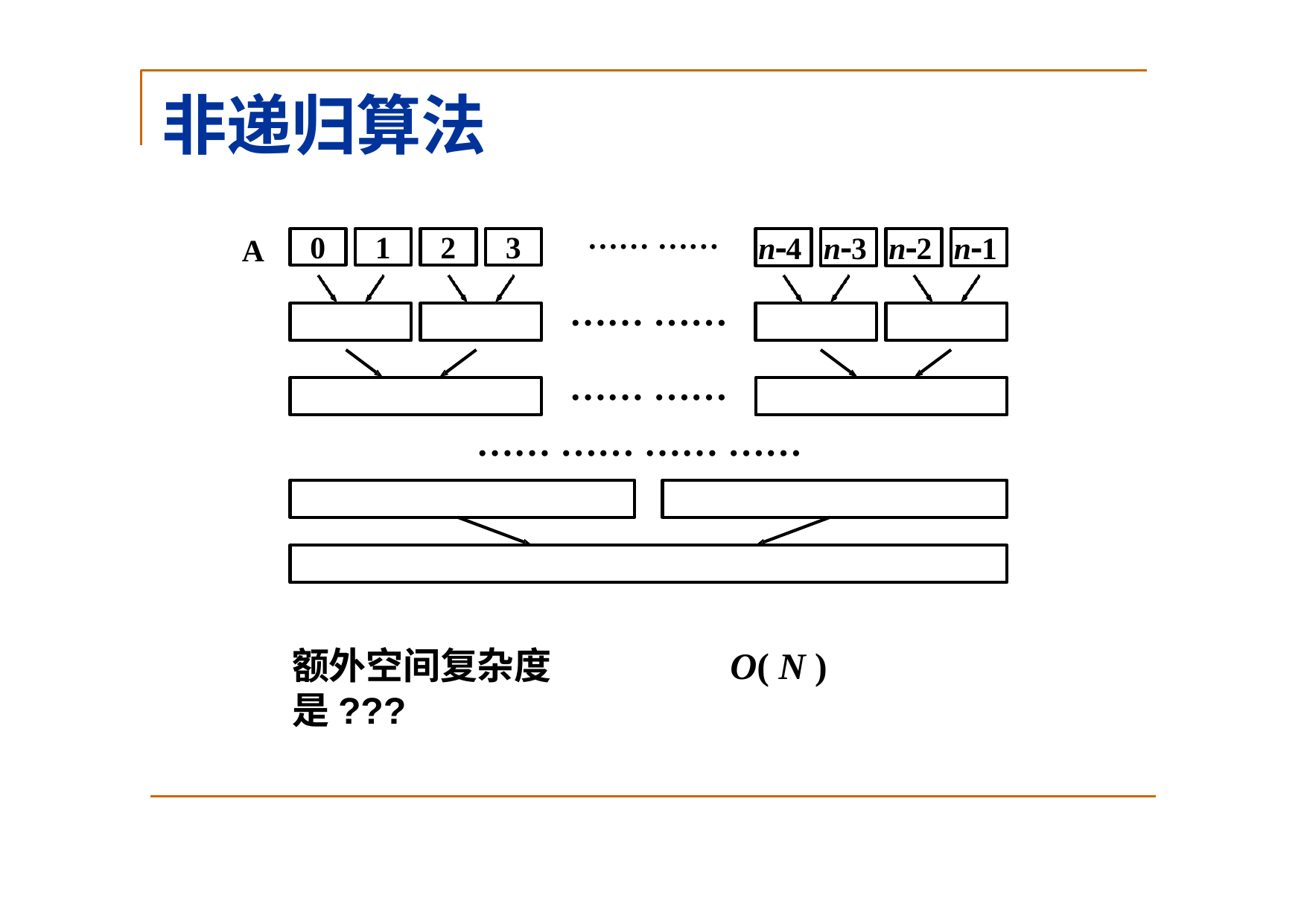

# 非递归算法
…… ……
0
1
2
3
n−4
n−3
n−2
n−1
A

…… ……
…… ……
…… …… …… ……

额外空间复杂度是???
O( N )